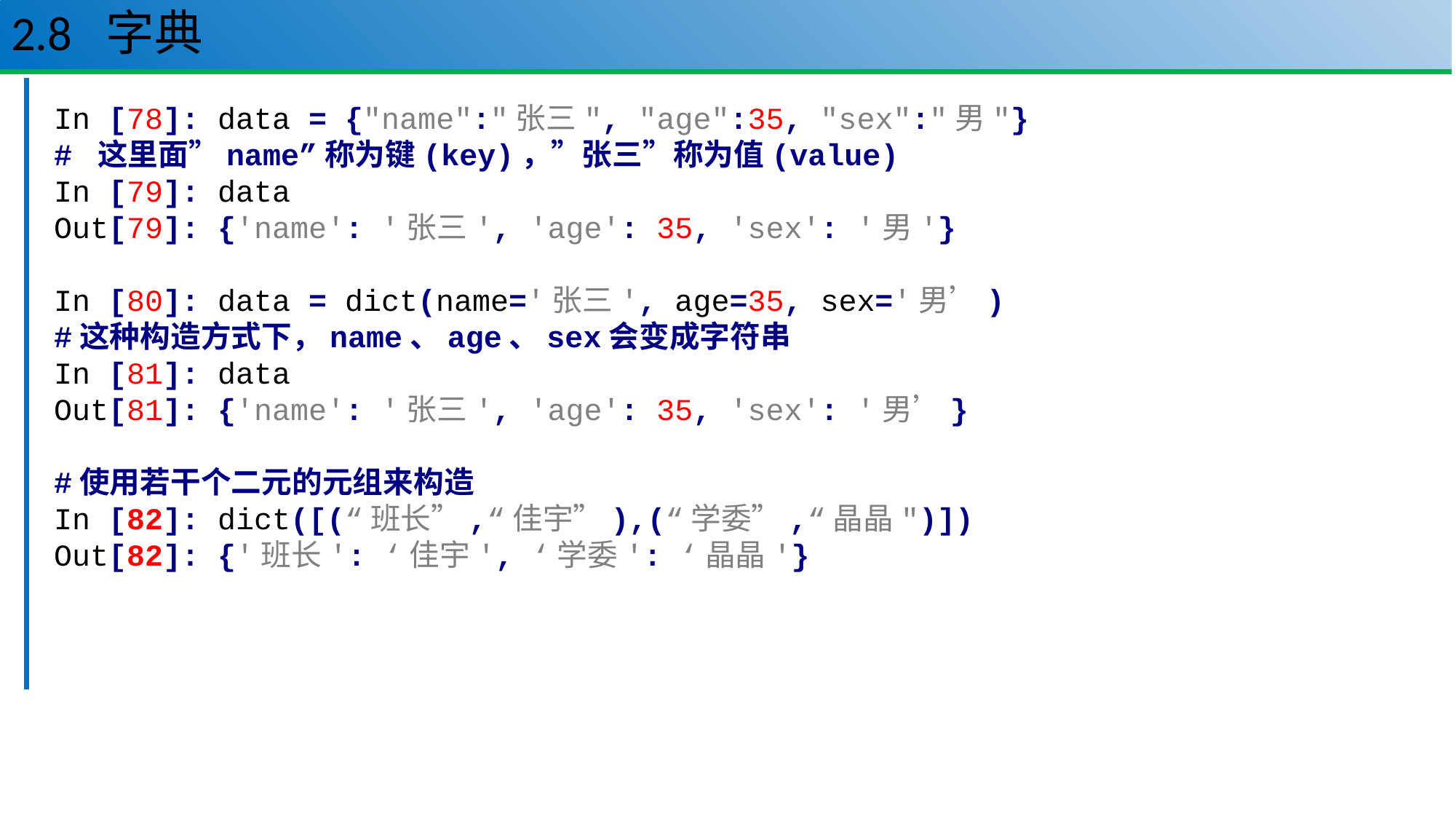

# 2.8  字典
51
In [78]: data = {"name":"张三", "age":35, "sex":"男"}
# 这里面”name”称为键(key)，”张三”称为值(value)
In [79]: data
Out[79]: {'name': '张三', 'age': 35, 'sex': '男'}

In [80]: data = dict(name='张三', age=35, sex='男’)
#这种构造方式下，name、age、sex会变成字符串
In [81]: data
Out[81]: {'name': '张三', 'age': 35, 'sex': '男’}

#使用若干个二元的元组来构造
In [82]: dict([(“班长”,“佳宇”),(“学委”,“晶晶")])
Out[82]: {'班长': ‘佳宇', ‘学委': ‘晶晶'}